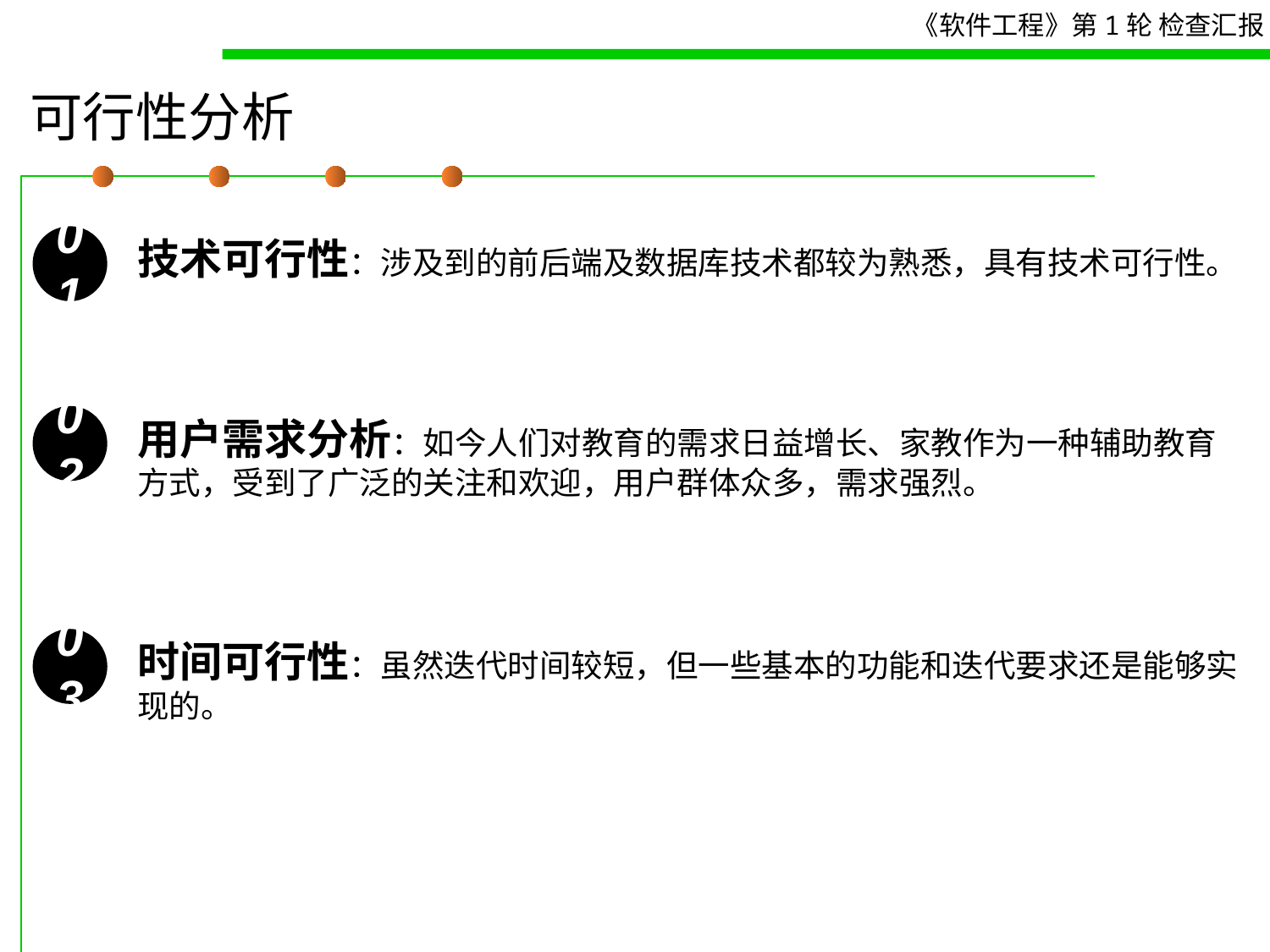

# 可行性分析
01
技术可行性：涉及到的前后端及数据库技术都较为熟悉，具有技术可行性。
02
用户需求分析：如今人们对教育的需求日益增长、家教作为一种辅助教育方式，受到了广泛的关注和欢迎，用户群体众多，需求强烈。
03
时间可行性：虽然迭代时间较短，但一些基本的功能和迭代要求还是能够实现的。